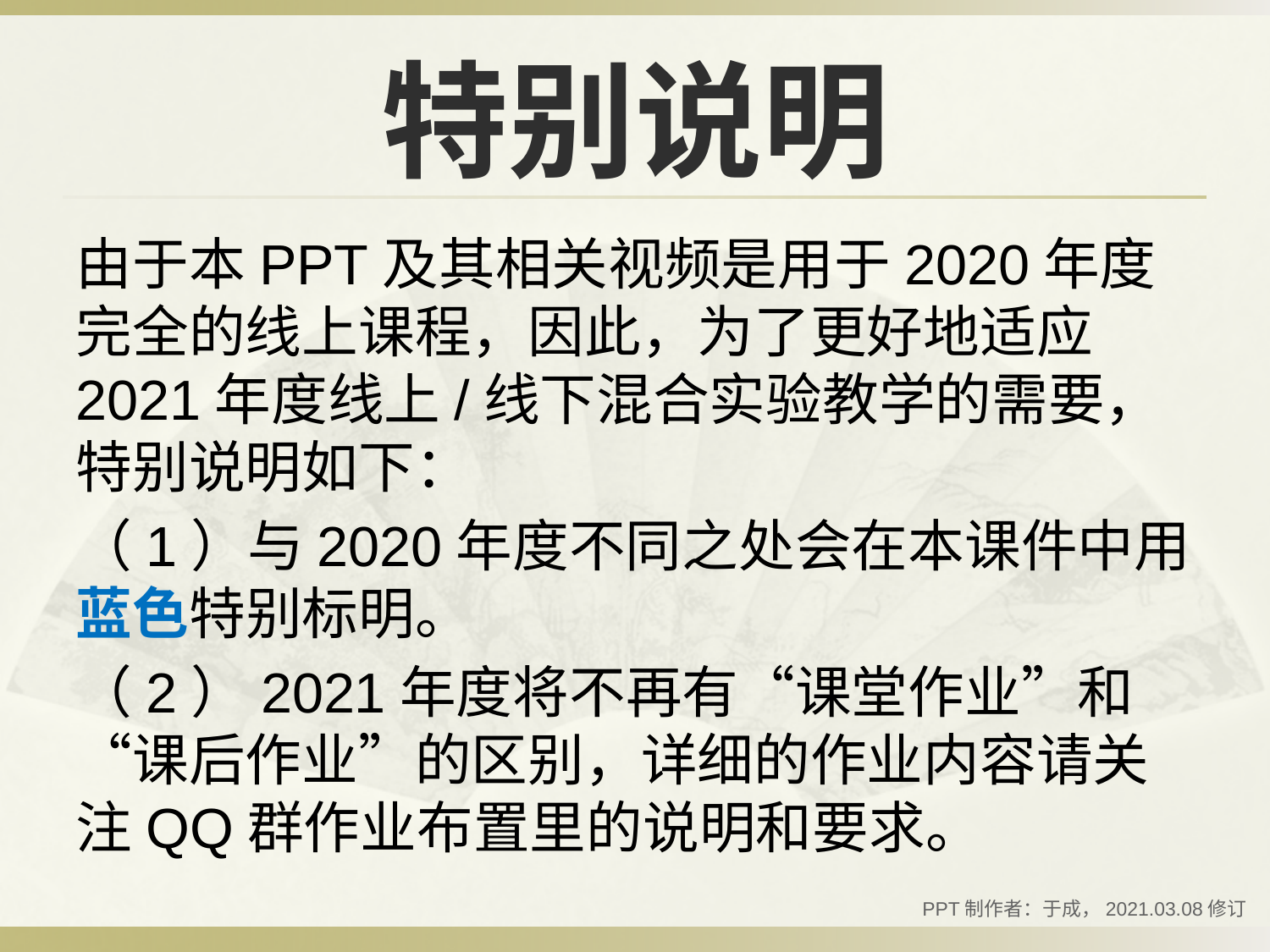

# 特别说明
由于本PPT及其相关视频是用于2020年度完全的线上课程，因此，为了更好地适应2021年度线上/线下混合实验教学的需要，特别说明如下：
（1）与2020年度不同之处会在本课件中用蓝色特别标明。
（2）2021年度将不再有“课堂作业”和“课后作业”的区别，详细的作业内容请关注QQ群作业布置里的说明和要求。
PPT制作者：于成，2021.03.08修订